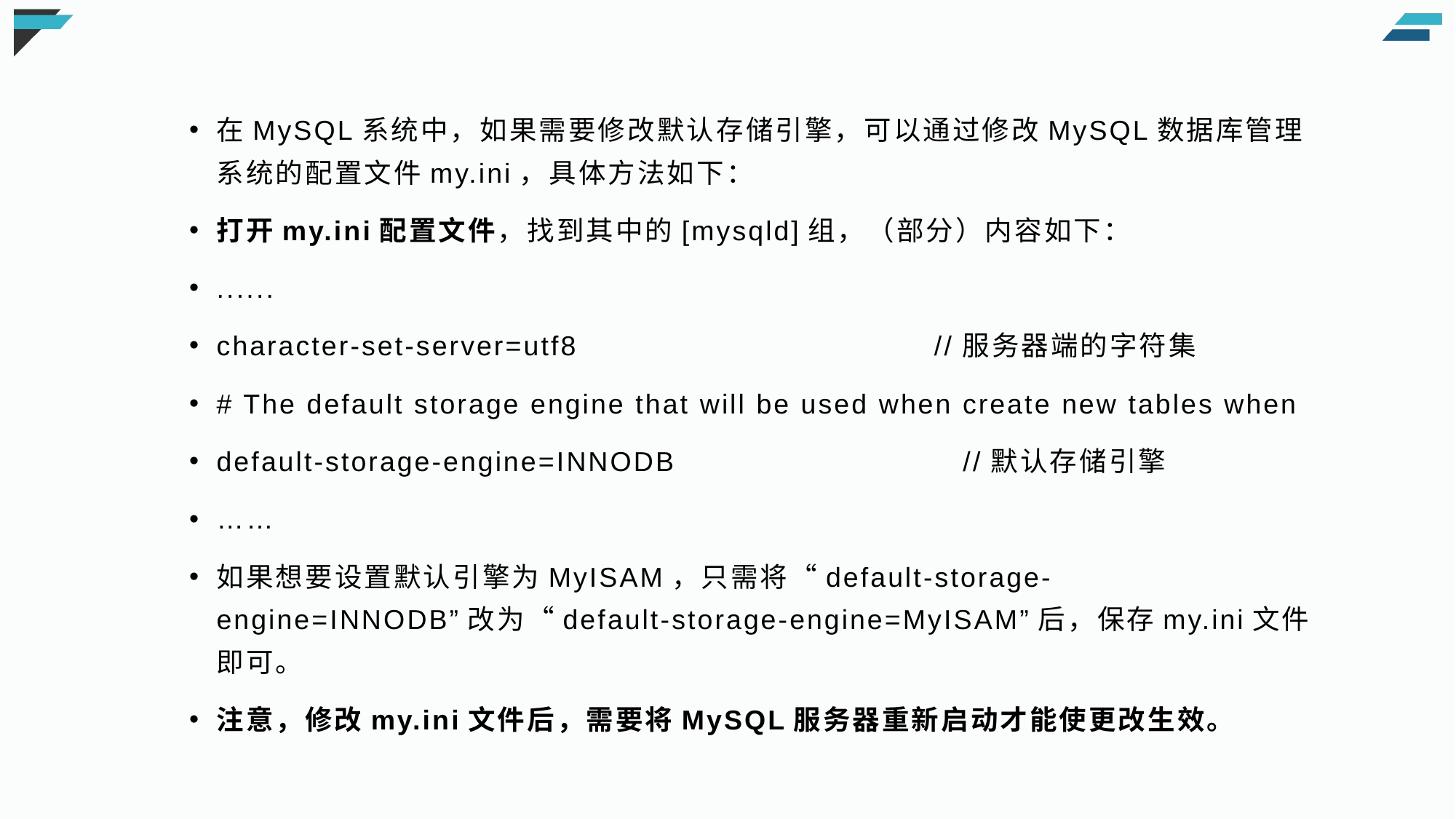

在MySQL系统中，如果需要修改默认存储引擎，可以通过修改MySQL数据库管理系统的配置文件my.ini，具体方法如下：
打开my.ini配置文件，找到其中的[mysqld]组，（部分）内容如下：
......
character-set-server=utf8                                    //服务器端的字符集
# The default storage engine that will be used when create new tables when
default-storage-engine=INNODB                             //默认存储引擎
……
如果想要设置默认引擎为MyISAM，只需将“default-storage-engine=INNODB”改为“default-storage-engine=MyISAM”后，保存my.ini文件即可。
注意，修改my.ini文件后，需要将MySQL服务器重新启动才能使更改生效。